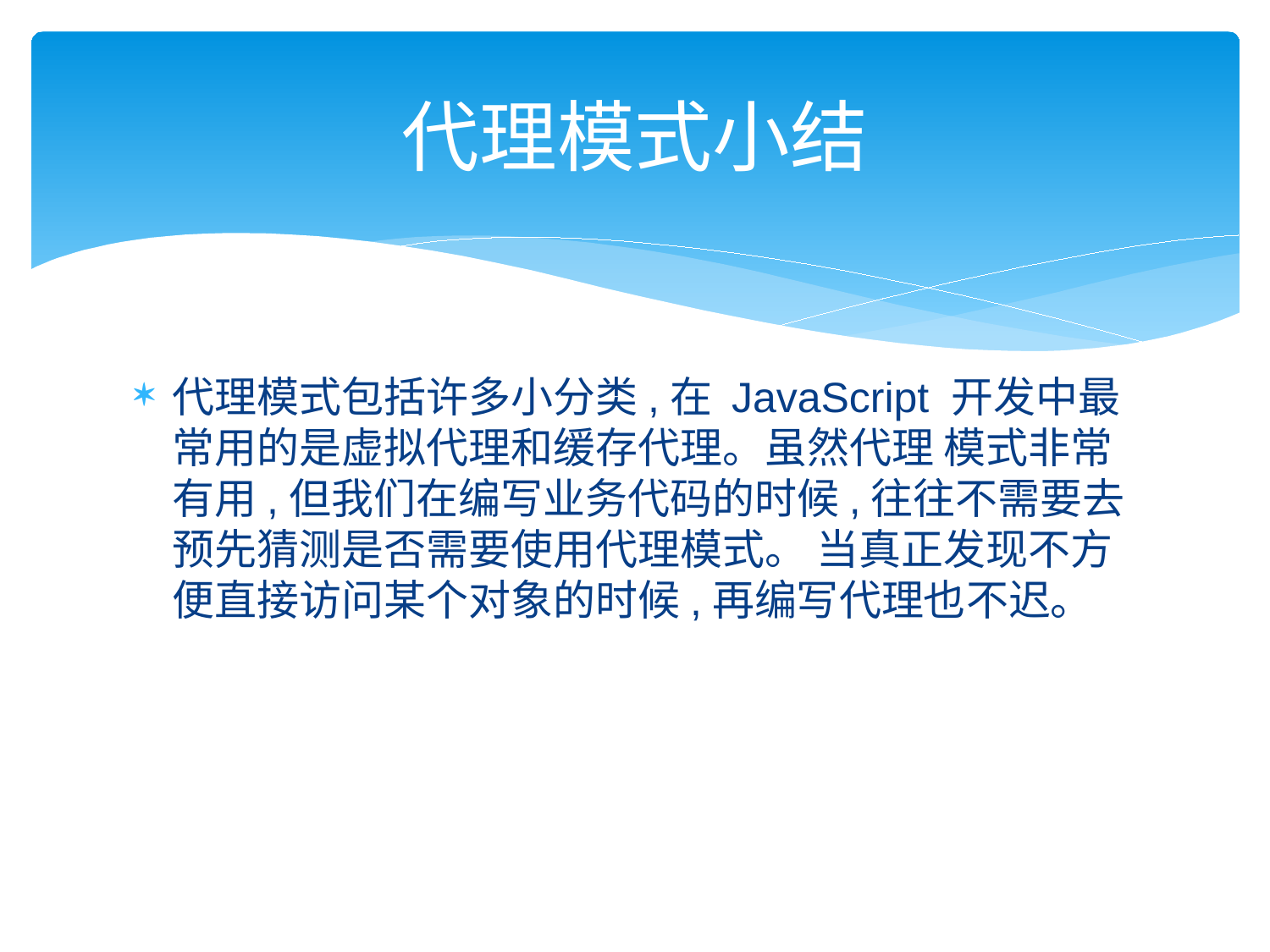

# 代理模式小结
代理模式包括许多小分类,在 JavaScript 开发中最常用的是虚拟代理和缓存代理。虽然代理 模式非常有用,但我们在编写业务代码的时候,往往不需要去预先猜测是否需要使用代理模式。 当真正发现不方便直接访问某个对象的时候,再编写代理也不迟。